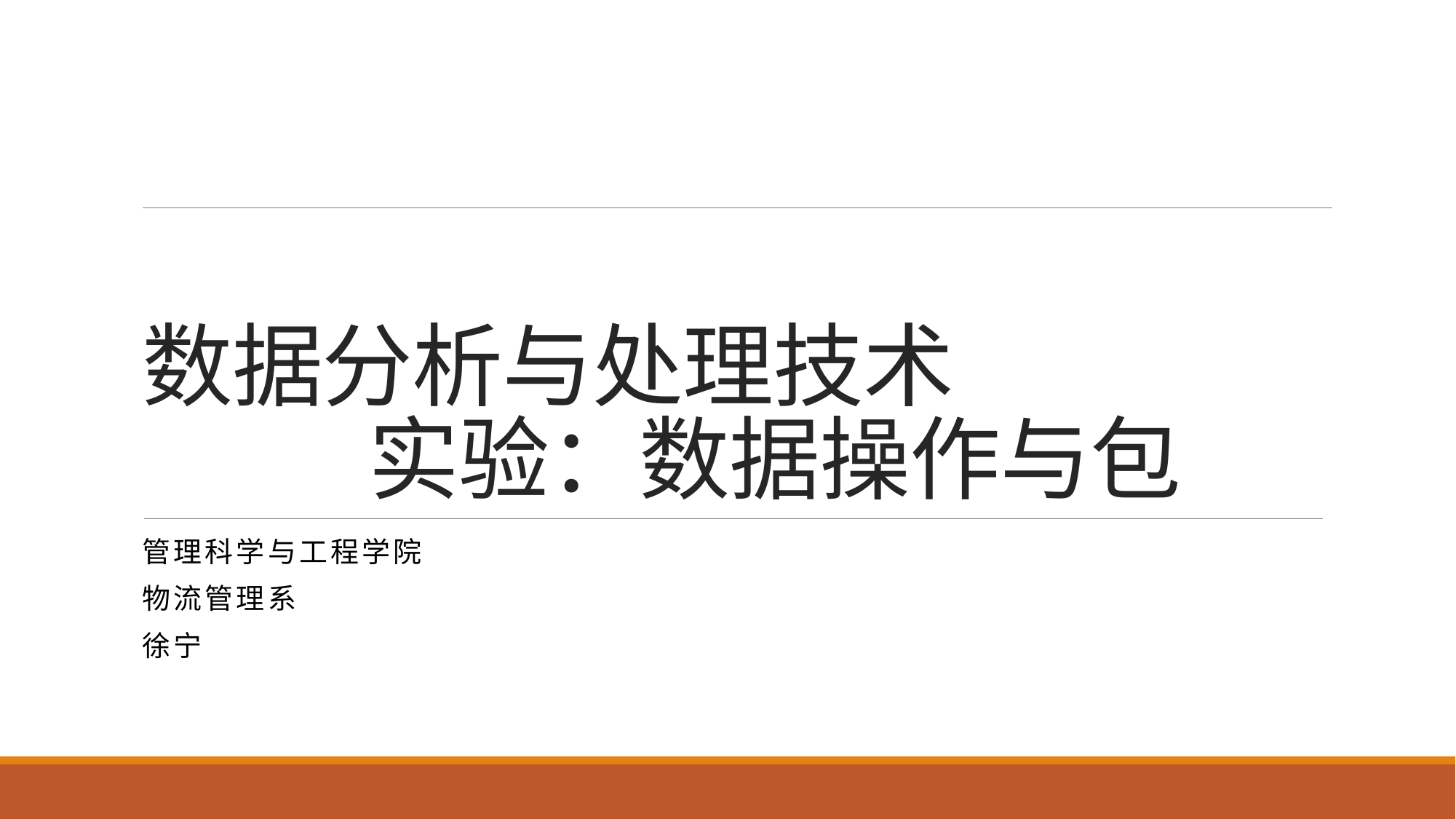

# 数据分析与处理技术 实验：数据操作与包
管理科学与工程学院
物流管理系
徐宁